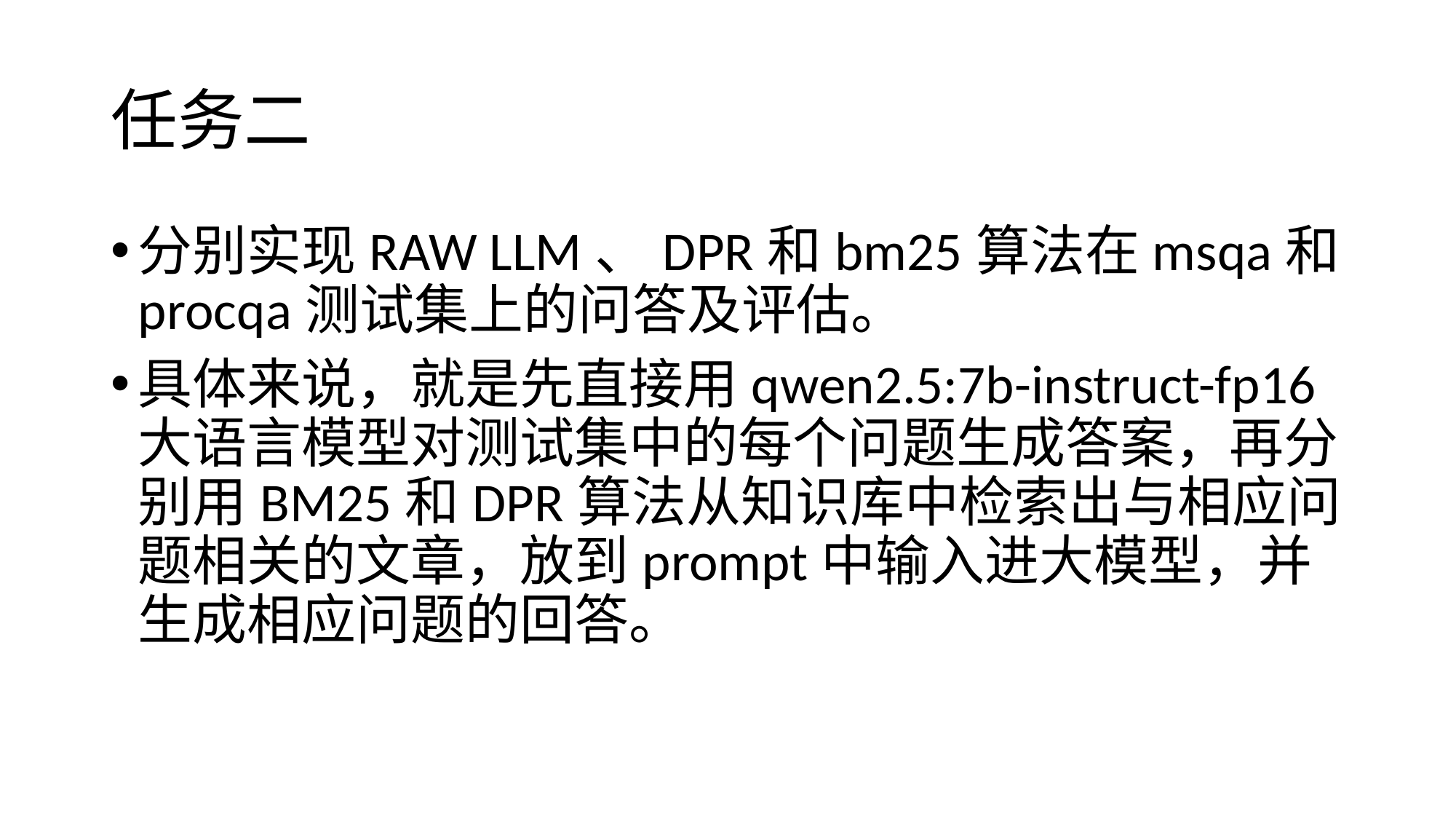

# 任务二
分别实现RAW LLM、DPR和bm25算法在msqa和procqa测试集上的问答及评估。
具体来说，就是先直接用qwen2.5:7b-instruct-fp16大语言模型对测试集中的每个问题生成答案，再分别用BM25和DPR算法从知识库中检索出与相应问题相关的文章，放到prompt中输入进大模型，并生成相应问题的回答。